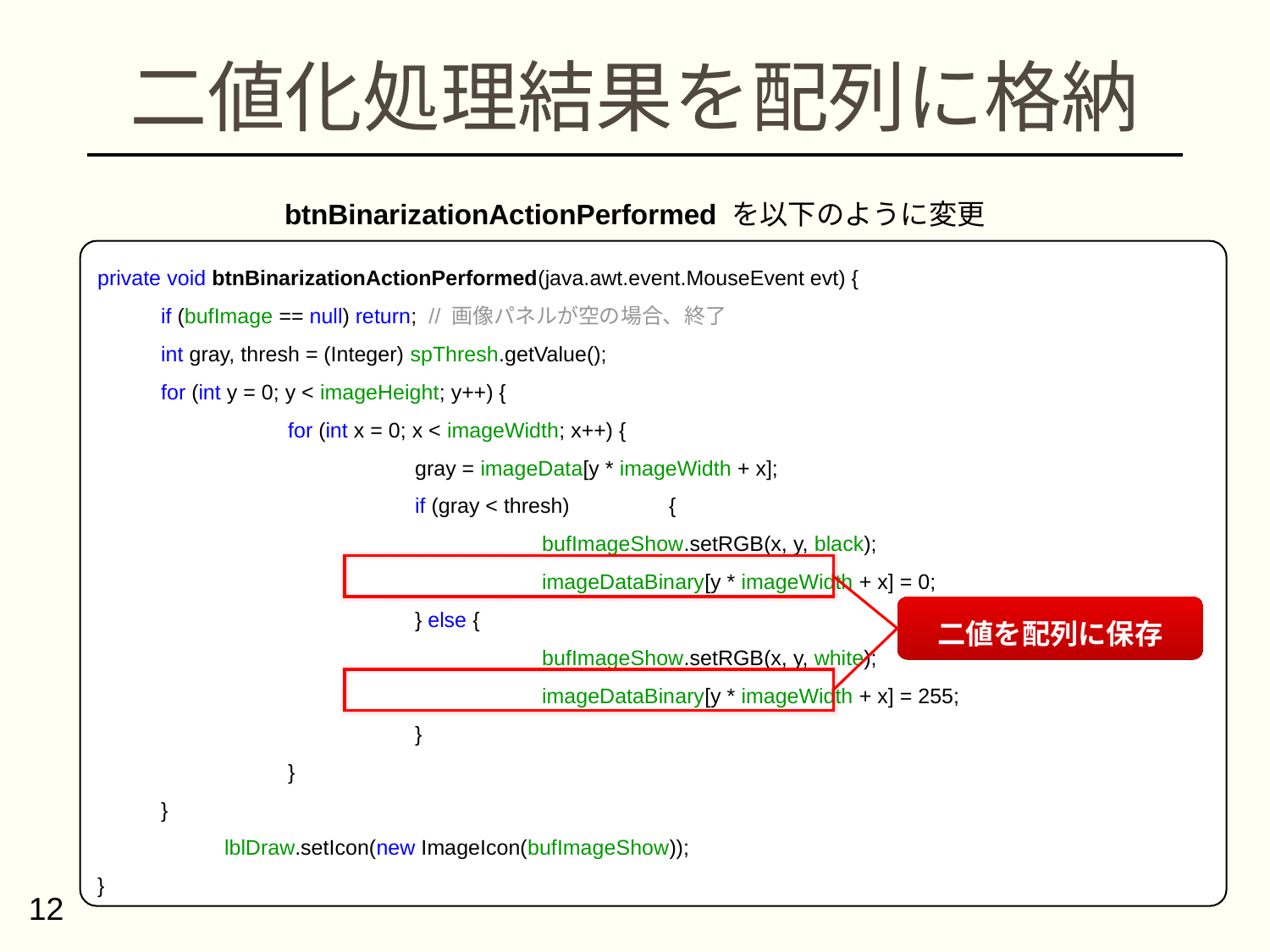

# 二値化処理結果を配列に格納
btnBinarizationActionPerformed を以下のように変更
private void btnBinarizationActionPerformed(java.awt.event.MouseEvent evt) {
if (bufImage == null) return;  // 画像パネルが空の場合、終了
int gray, thresh = (Integer) spThresh.getValue();
for (int y = 0; y < imageHeight; y++) {
	for (int x = 0; x < imageWidth; x++) {
		gray = imageData[y * imageWidth + x];
		if (gray < thresh)	{
			bufImageShow.setRGB(x, y, black);
			imageDataBinary[y * imageWidth + x] = 0;
		} else {
 			bufImageShow.setRGB(x, y, white);
			imageDataBinary[y * imageWidth + x] = 255;
		}
	}
}
	lblDraw.setIcon(new ImageIcon(bufImageShow));
}

二値を配列に保存

12